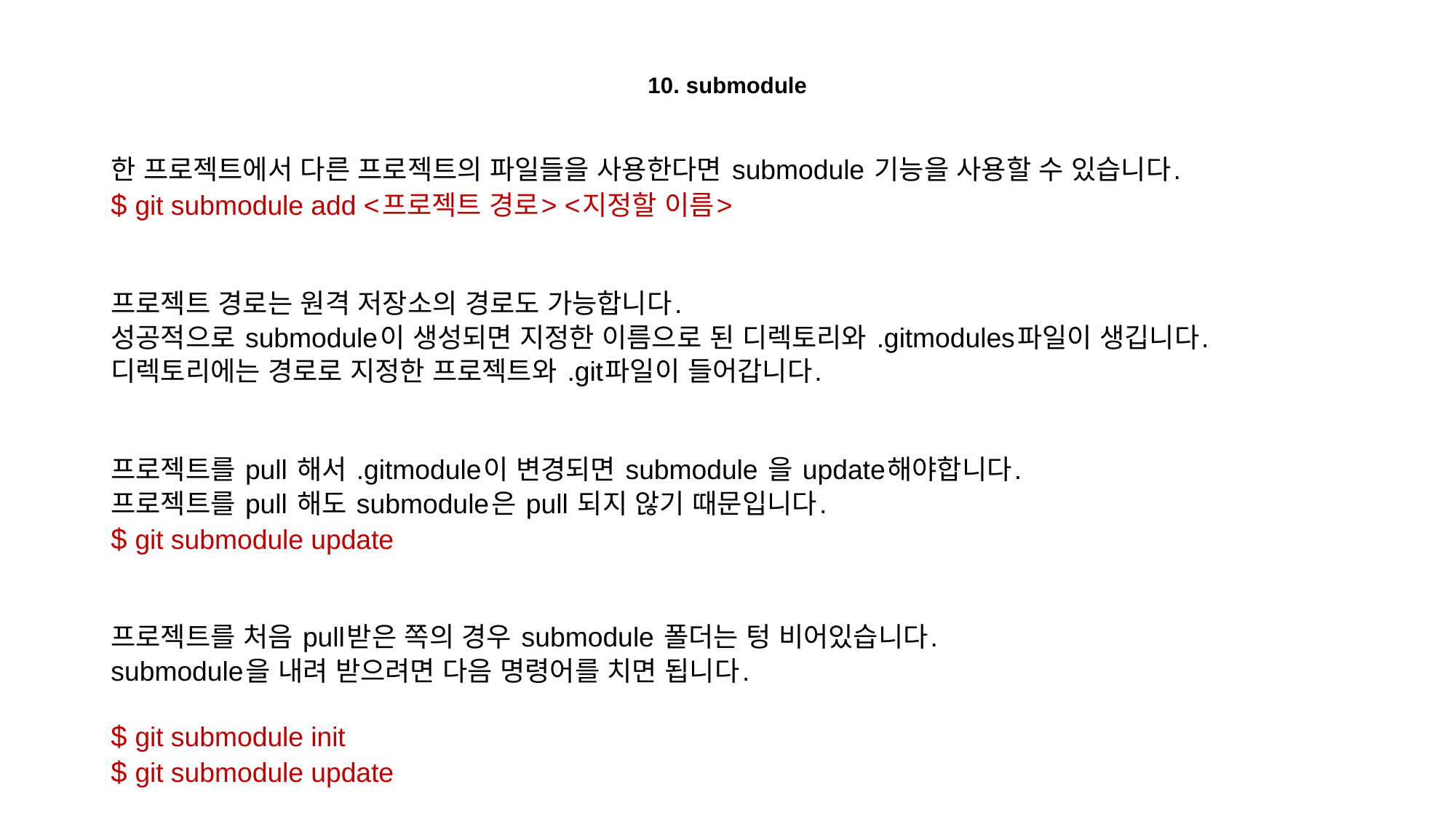

# 10. submodule
한 프로젝트에서 다른 프로젝트의 파일들을 사용한다면 submodule 기능을 사용할 수 있습니다.
$ git submodule add <프로젝트 경로> <지정할 이름>

프로젝트 경로는 원격 저장소의 경로도 가능합니다.
성공적으로 submodule이 생성되면 지정한 이름으로 된 디렉토리와 .gitmodules파일이 생깁니다.
디렉토리에는 경로로 지정한 프로젝트와 .git파일이 들어갑니다.

프로젝트를 pull 해서 .gitmodule이 변경되면 submodule 을 update해야합니다.
프로젝트를 pull 해도 submodule은 pull 되지 않기 때문입니다.
$ git submodule update

프로젝트를 처음 pull받은 쪽의 경우 submodule 폴더는 텅 비어있습니다.
submodule을 내려 받으려면 다음 명령어를 치면 됩니다.
$ git submodule init
$ git submodule update